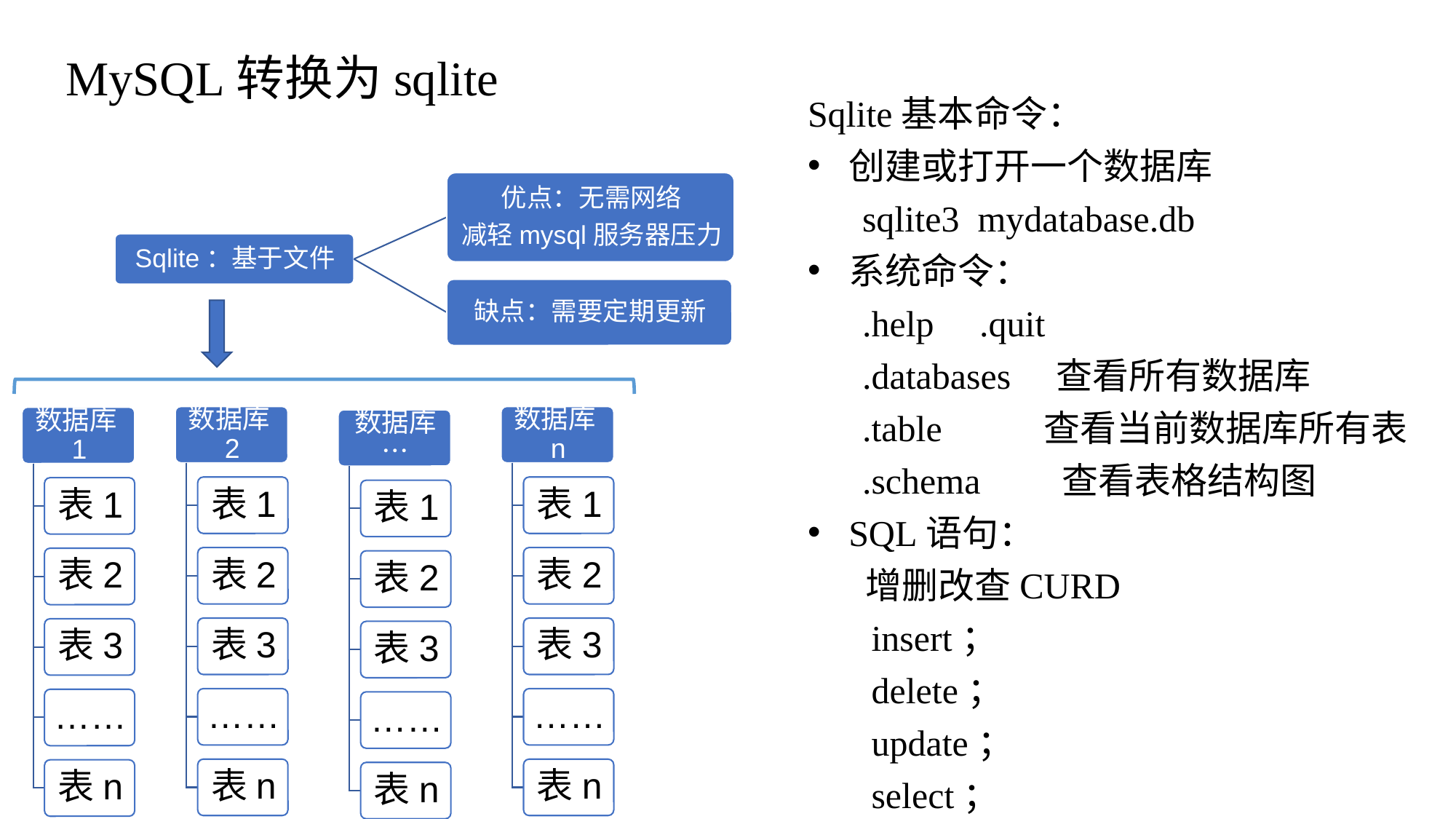

MySQL转换为sqlite

Sqlite基本命令：
创建或打开一个数据库
      sqlite3  mydatabase.db
系统命令：
      .help     .quit
      .databases    查看所有数据库
      .table	 查看当前数据库所有表
      .schema        查看表格结构图
SQL语句：
      增删改查CURD
       insert；
       delete；
       update；
       select；
Sqlite：基于文件

优点：无需网络
减轻mysql服务器压力

缺点：需要定期更新

数据库2
表1
表2
表3
……
表n
数据库n
表1
表2
表3
……
表n
数据库1
表1
表2
表3
……
表n
数据库…
表1
表2
表3
……
表n